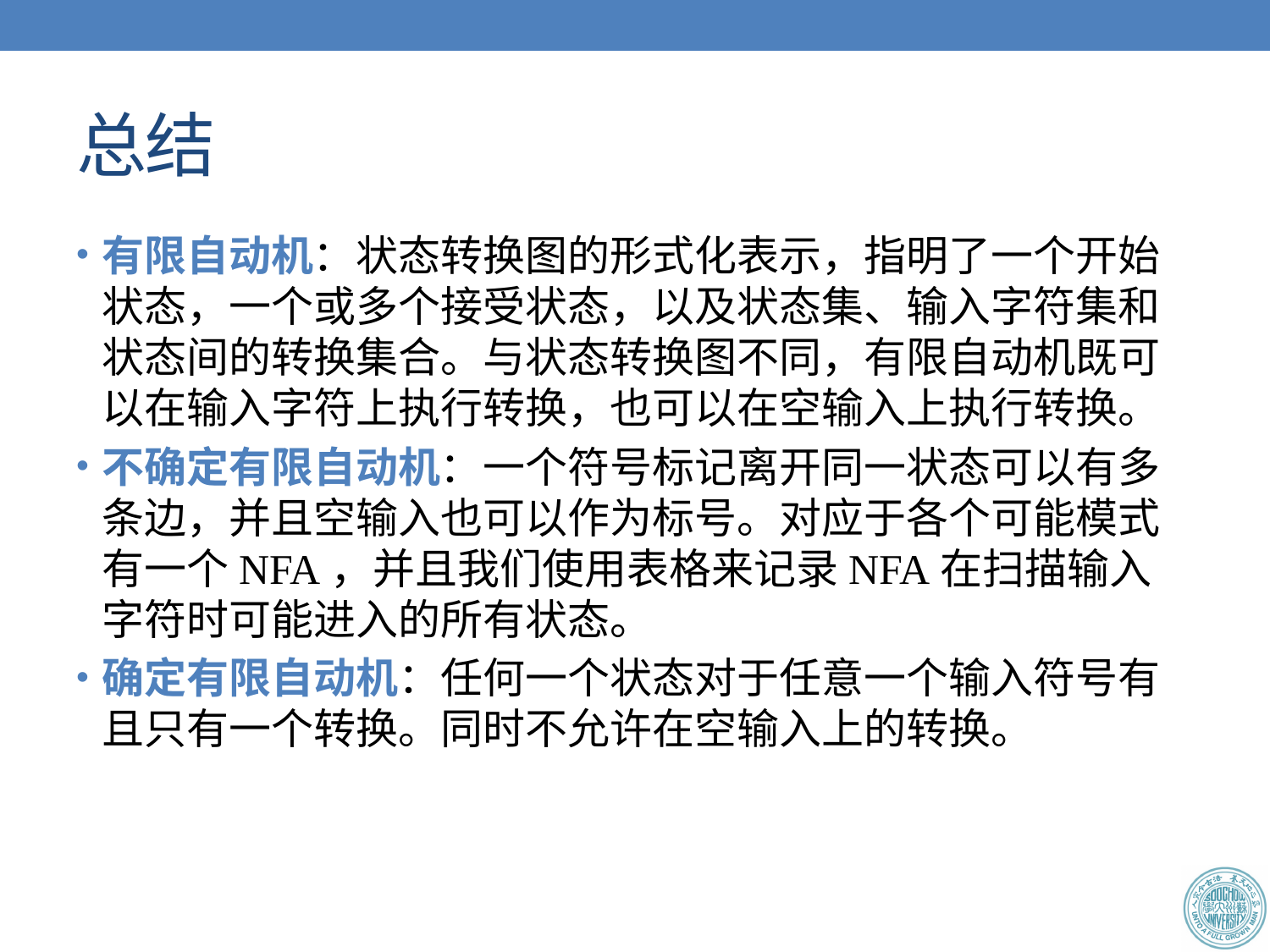

# 总结
有限自动机：状态转换图的形式化表示，指明了一个开始状态，一个或多个接受状态，以及状态集、输入字符集和状态间的转换集合。与状态转换图不同，有限自动机既可以在输入字符上执行转换，也可以在空输入上执行转换。
不确定有限自动机：一个符号标记离开同一状态可以有多条边，并且空输入也可以作为标号。对应于各个可能模式有一个NFA，并且我们使用表格来记录NFA在扫描输入字符时可能进入的所有状态。
确定有限自动机：任何一个状态对于任意一个输入符号有且只有一个转换。同时不允许在空输入上的转换。